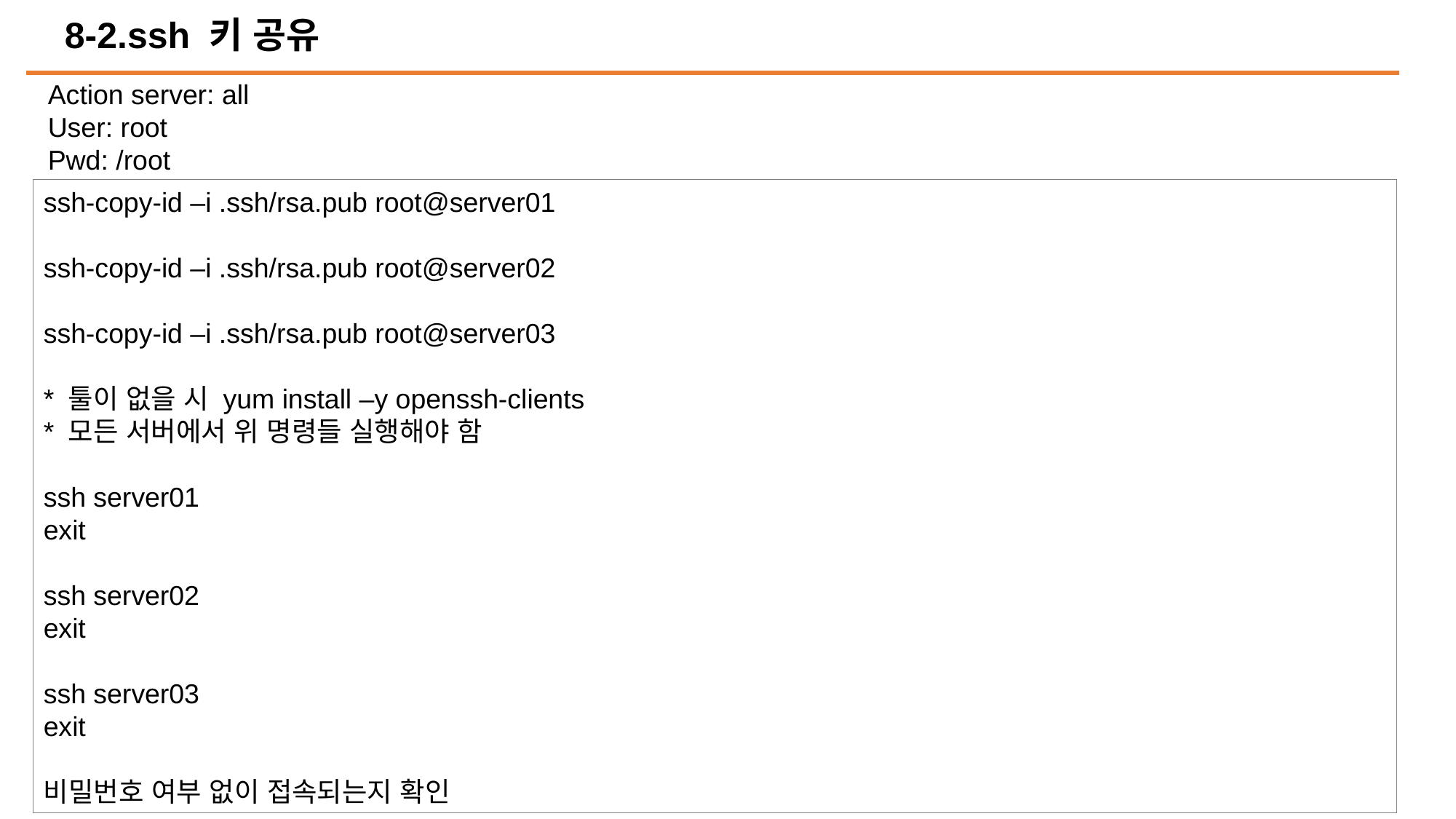

8-2.ssh 키 공유
Action server: all
User: root
Pwd: /root
ssh-copy-id –i .ssh/rsa.pub root@server01

ssh-copy-id –i .ssh/rsa.pub root@server02

ssh-copy-id –i .ssh/rsa.pub root@server03

* 툴이 없을 시 yum install –y openssh-clients
* 모든 서버에서 위 명령들 실행해야 함

ssh server01
exit

ssh server02
exit

ssh server03
exit

비밀번호 여부 없이 접속되는지 확인